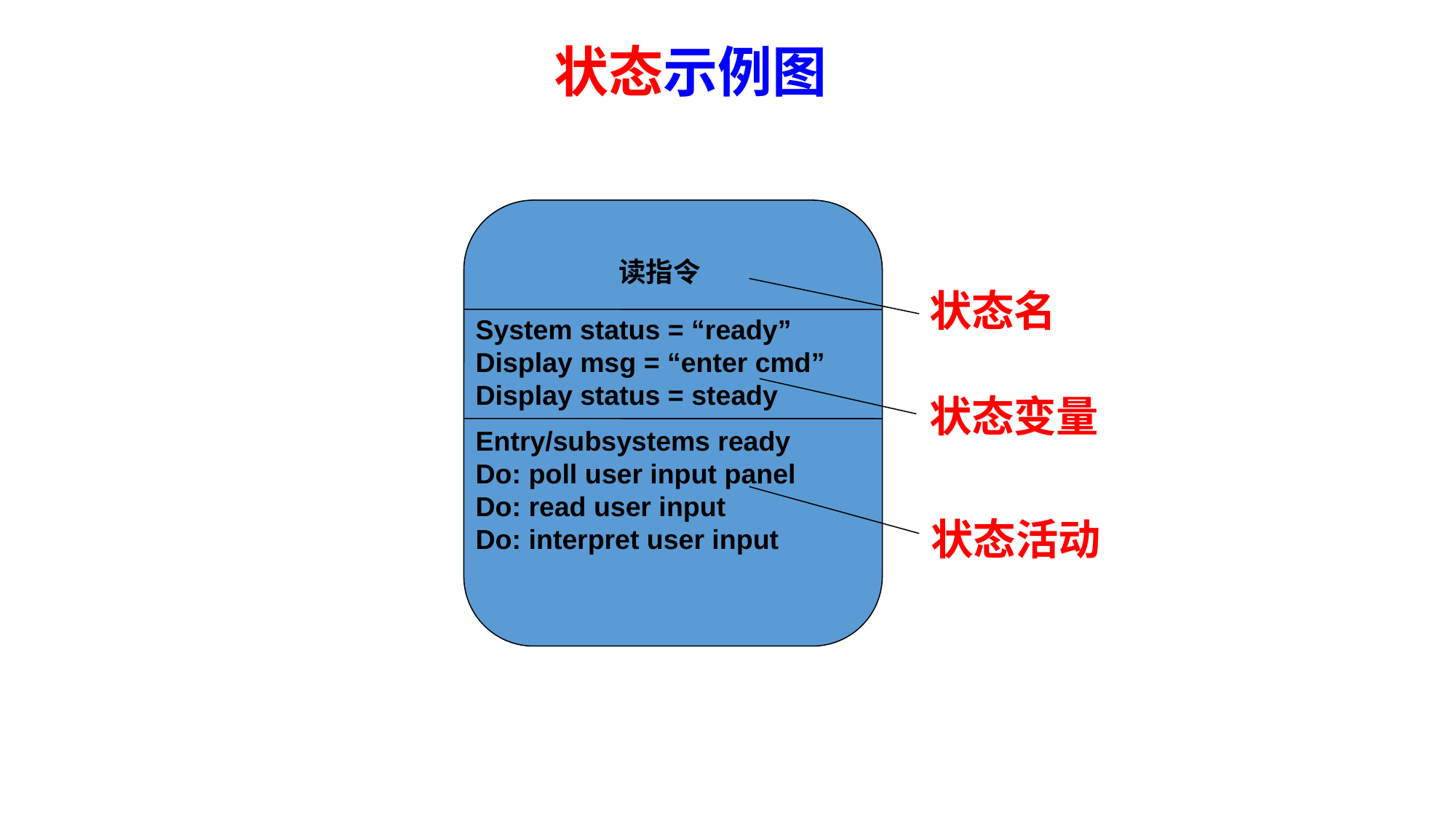

# 状态示例图

读指令

状态名
System status = “ready”
Display msg = “enter cmd”
Display status = steady

状态变量

Entry/subsystems ready
Do: poll user input panel
Do: read user input
Do: interpret user input

状态活动